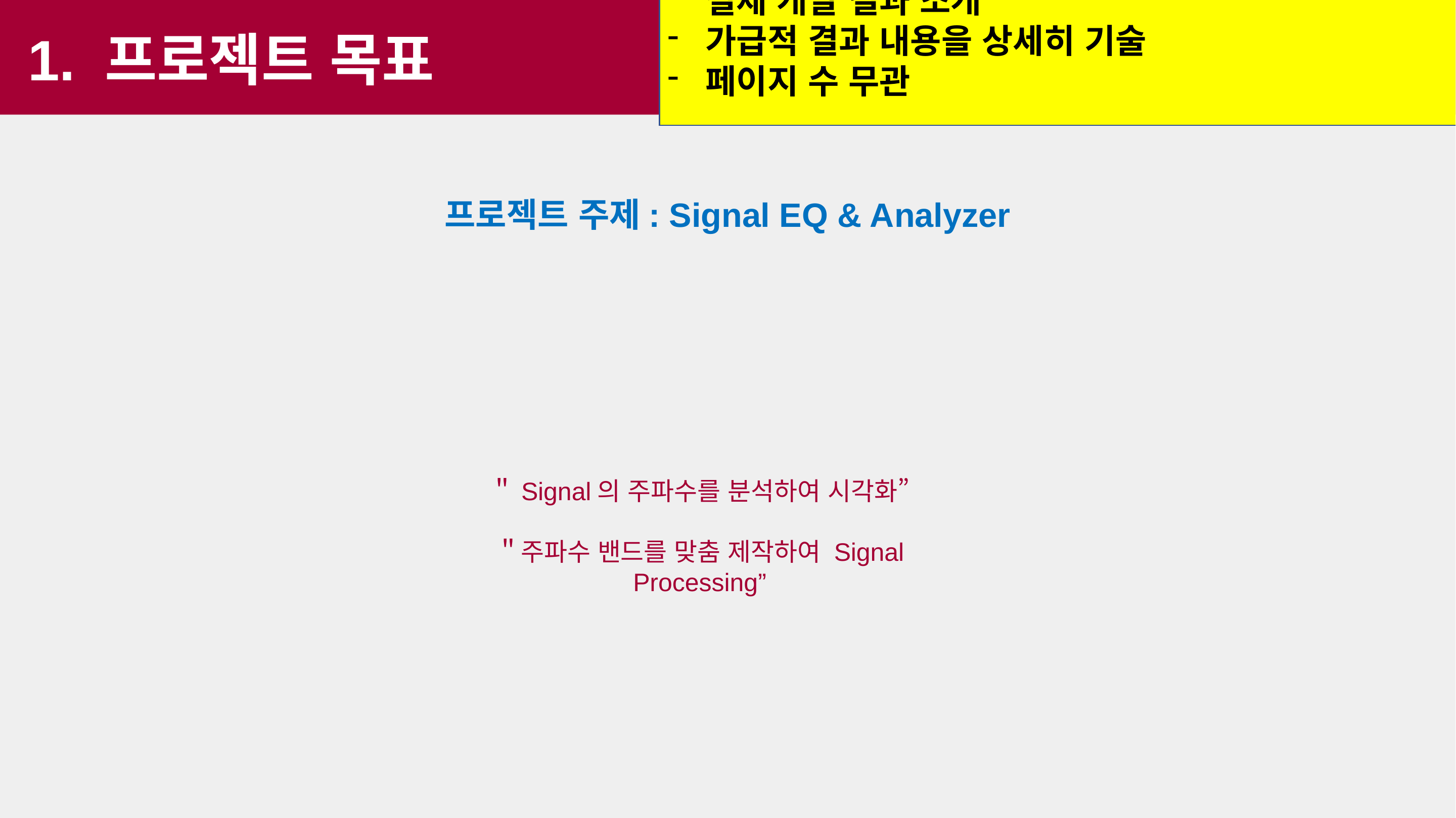

처음 기획한 개발 목표
실제 개발 결과 소개
가급적 결과 내용을 상세히 기술
페이지 수 무관
1. 프로젝트 목표
프로젝트 주제: Signal EQ & Analyzer
＂Signal의 주파수를 분석하여 시각화”

＂주파수 밴드를 맞춤 제작하여 Signal Processing”